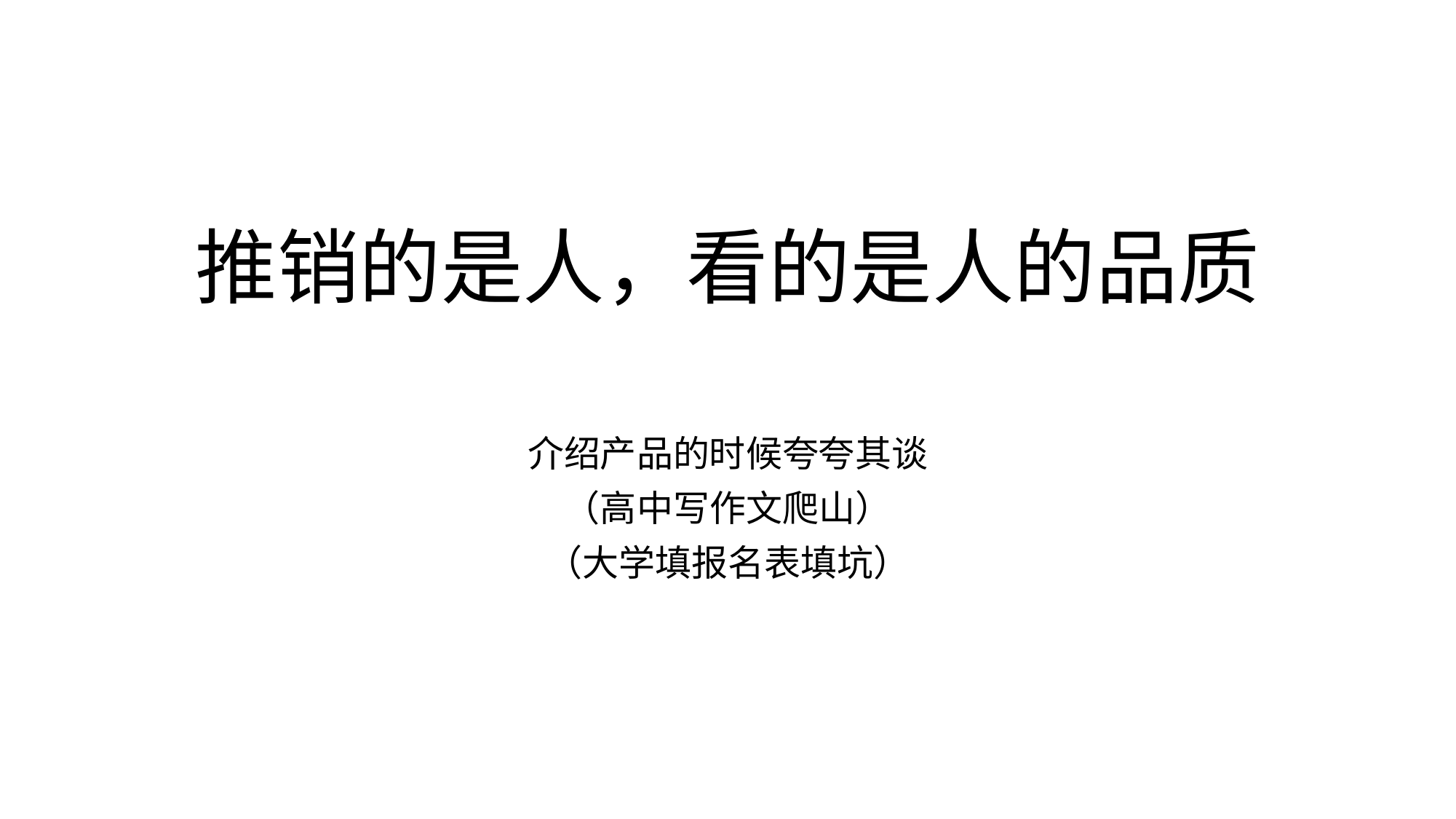

# 推销的是人，看的是人的品质
介绍产品的时候夸夸其谈
（高中写作文爬山）
（大学填报名表填坑）